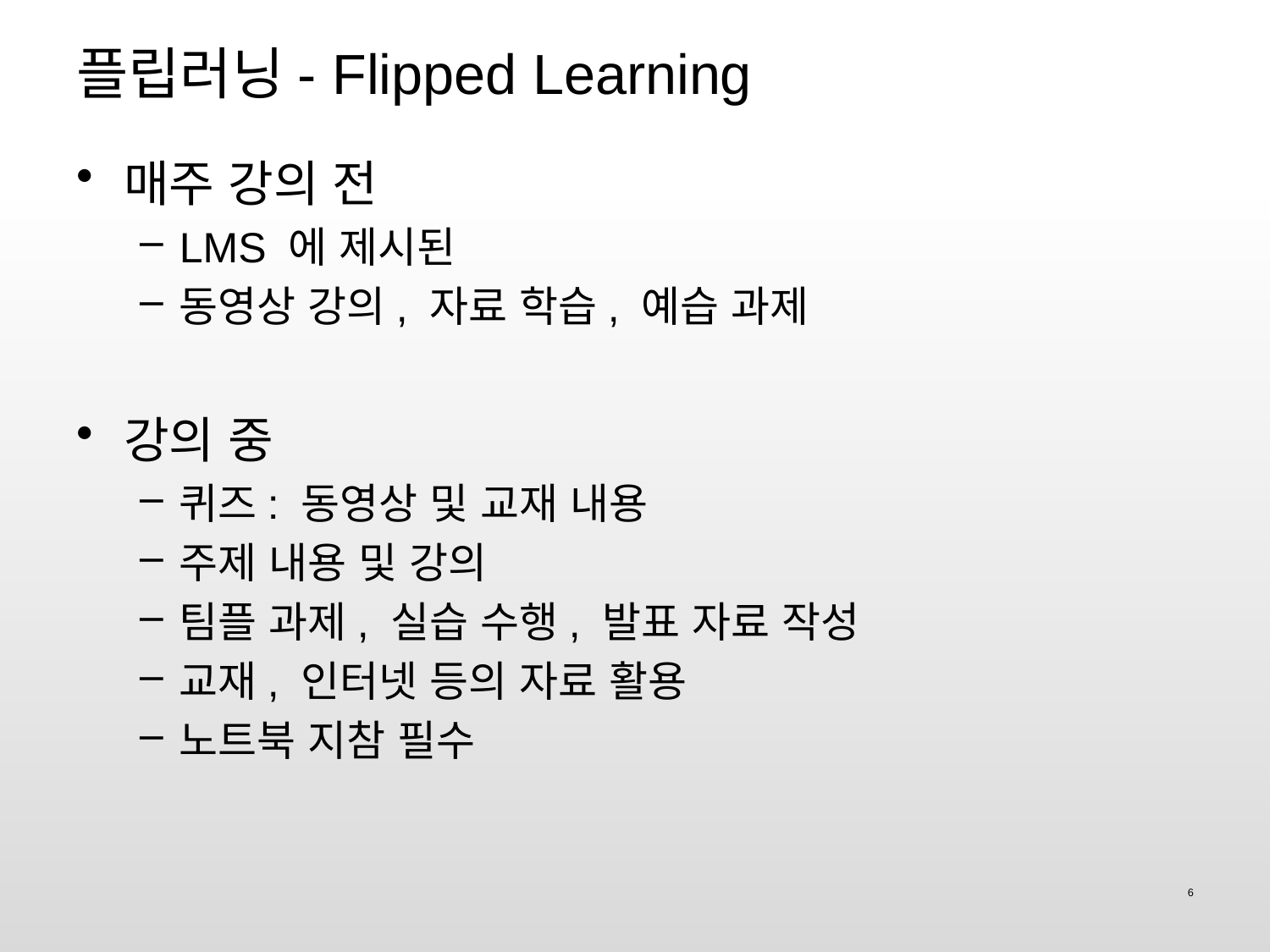

# 플립러닝- Flipped Learning
매주 강의 전
LMS 에 제시된
동영상 강의, 자료 학습, 예습 과제

강의 중
퀴즈: 동영상 및 교재 내용
주제 내용 및 강의
팀플 과제, 실습 수행, 발표 자료 작성
교재, 인터넷 등의 자료 활용
노트북 지참 필수
6